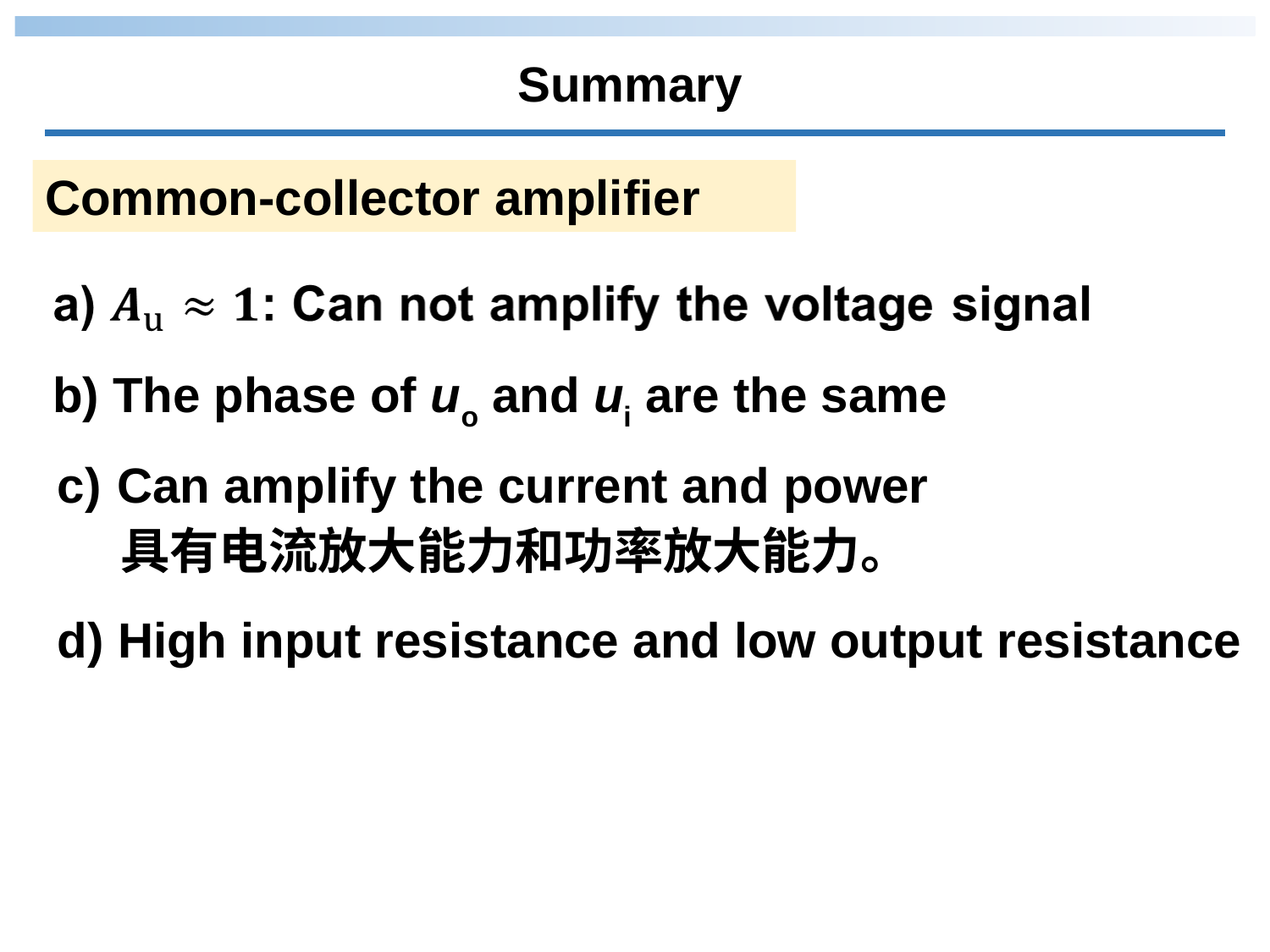

Summary

Common-collector amplifier

b) The phase of uo and ui are the same
c) Can amplify the current and power
具有电流放大能力和功率放大能力。
d) High input resistance and low output resistance